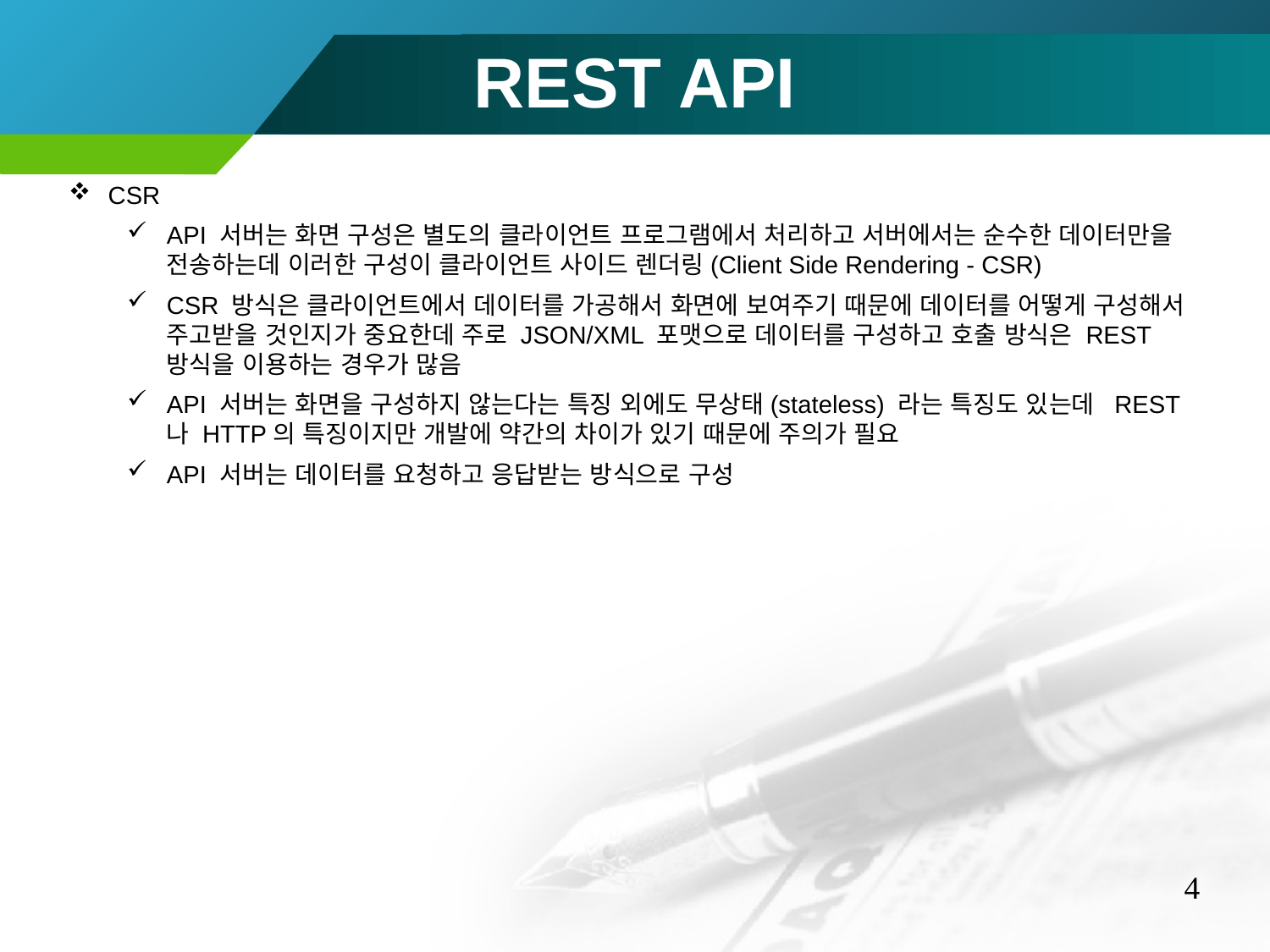

REST API
CSR
API 서버는 화면 구성은 별도의 클라이언트 프로그램에서 처리하고 서버에서는 순수한 데이터만을 전송하는데 이러한 구성이 클라이언트 사이드 렌더링(Client Side Ren­dering - CSR)
CSR 방식은 클라이언트에서 데이터를 가공해서 화면에 보여주기 때문에 데이터를 어떻게 구성해서 주고받을 것인지가 중요한데 주로 JSON/XML 포맷으로 데이터를 구성하고 호출 방식은 REST 방식을 이용하는 경우가 많음
API 서버는 화면을 구성하지 않는다는 특징 외에도 무상태(stateless) 라는 특징도 있는데  REST나 HTTP의 특징이지만 개발에 약간의 차이가 있기 때문에 주의가 필요
API 서버는 데이터를 요청하고 응답받는 방식으로 구성

4